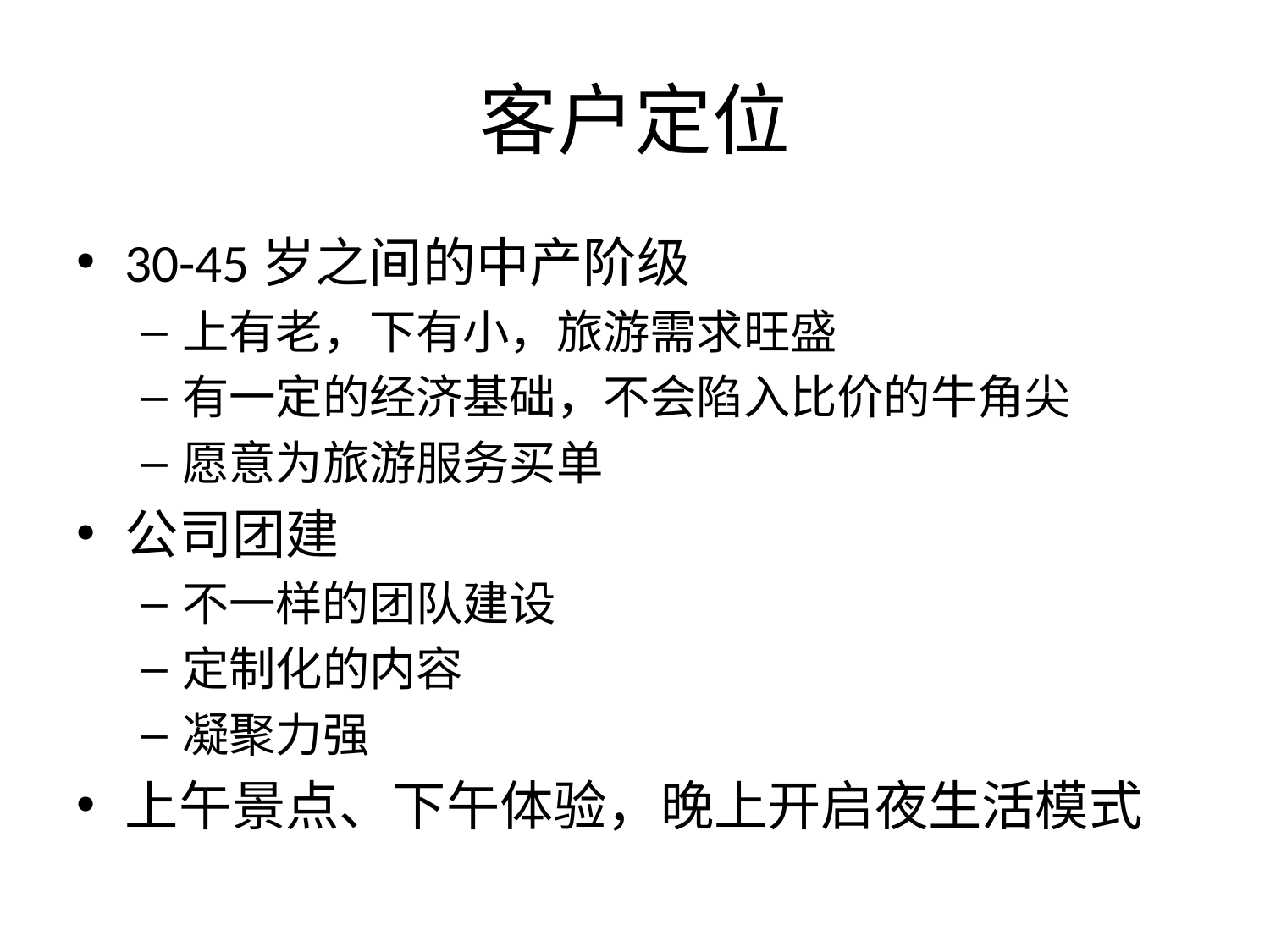

# 客户定位
30-45岁之间的中产阶级
上有老，下有小，旅游需求旺盛
有一定的经济基础，不会陷入比价的牛角尖
愿意为旅游服务买单
公司团建
不一样的团队建设
定制化的内容
凝聚力强
上午景点、下午体验，晚上开启夜生活模式